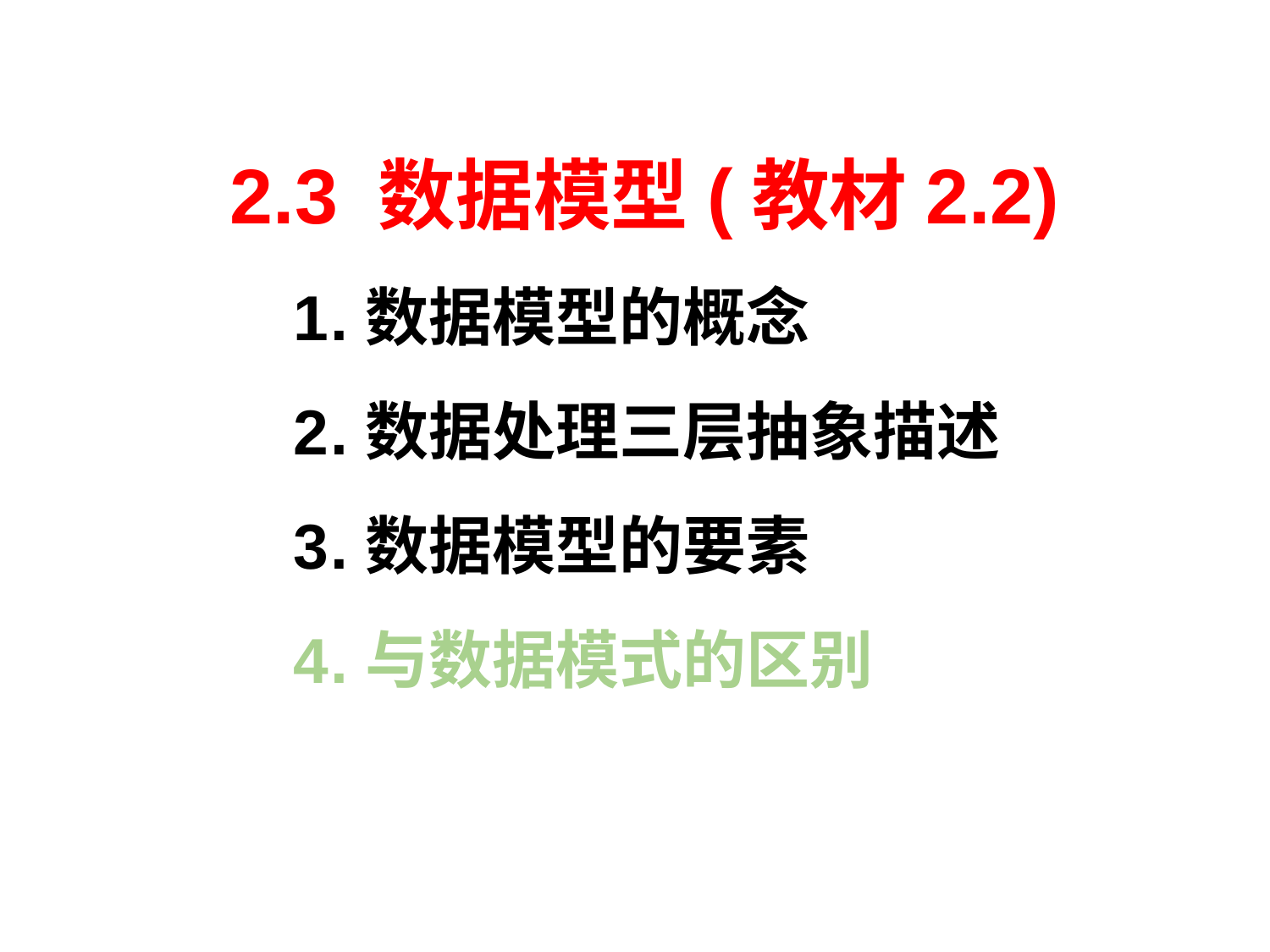

2.3 数据模型(教材2.2)
数据模型的概念
数据处理三层抽象描述
数据模型的要素
与数据模式的区别